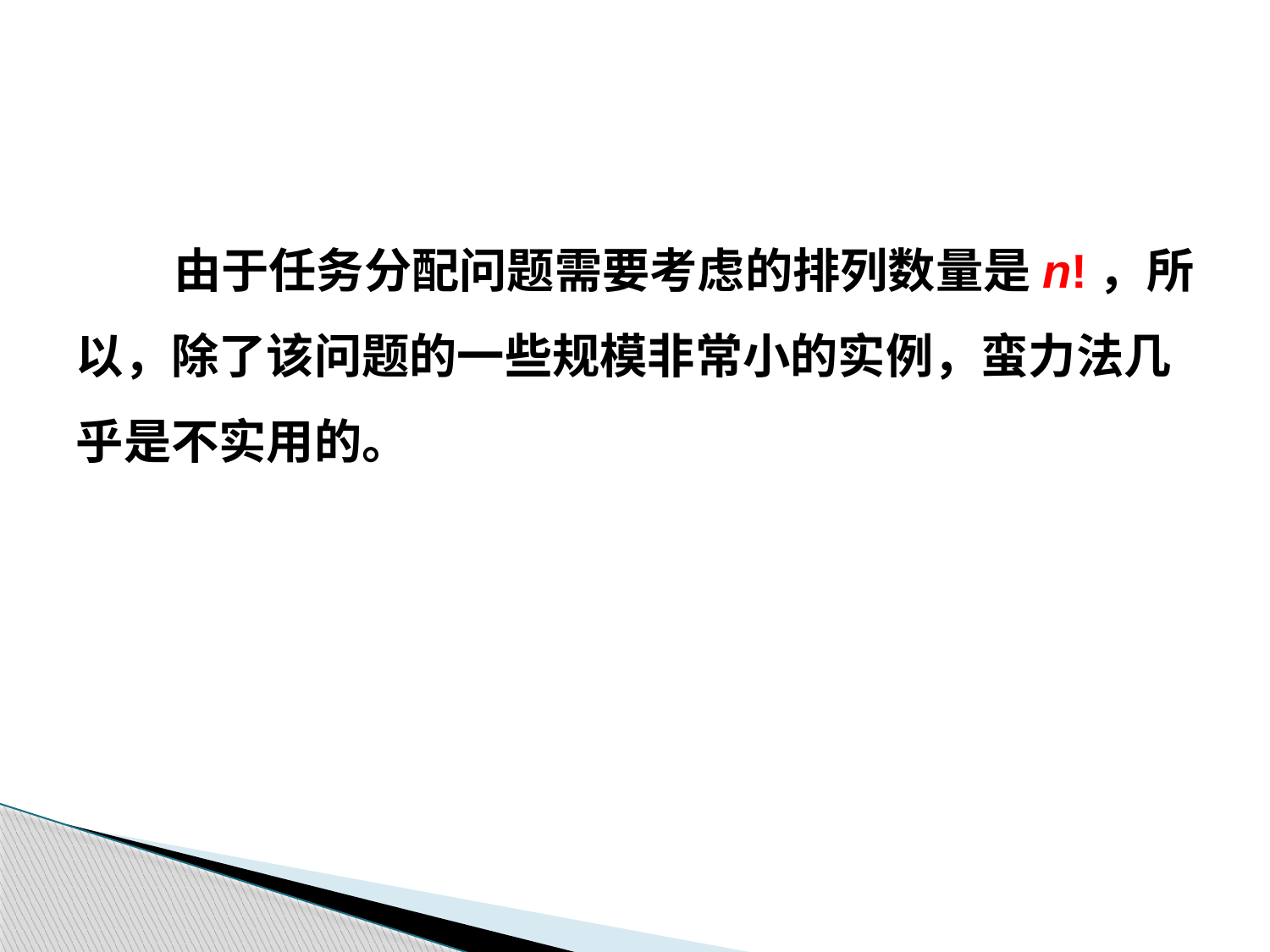

#
        由于任务分配问题需要考虑的排列数量是n!，所以，除了该问题的一些规模非常小的实例，蛮力法几乎是不实用的。